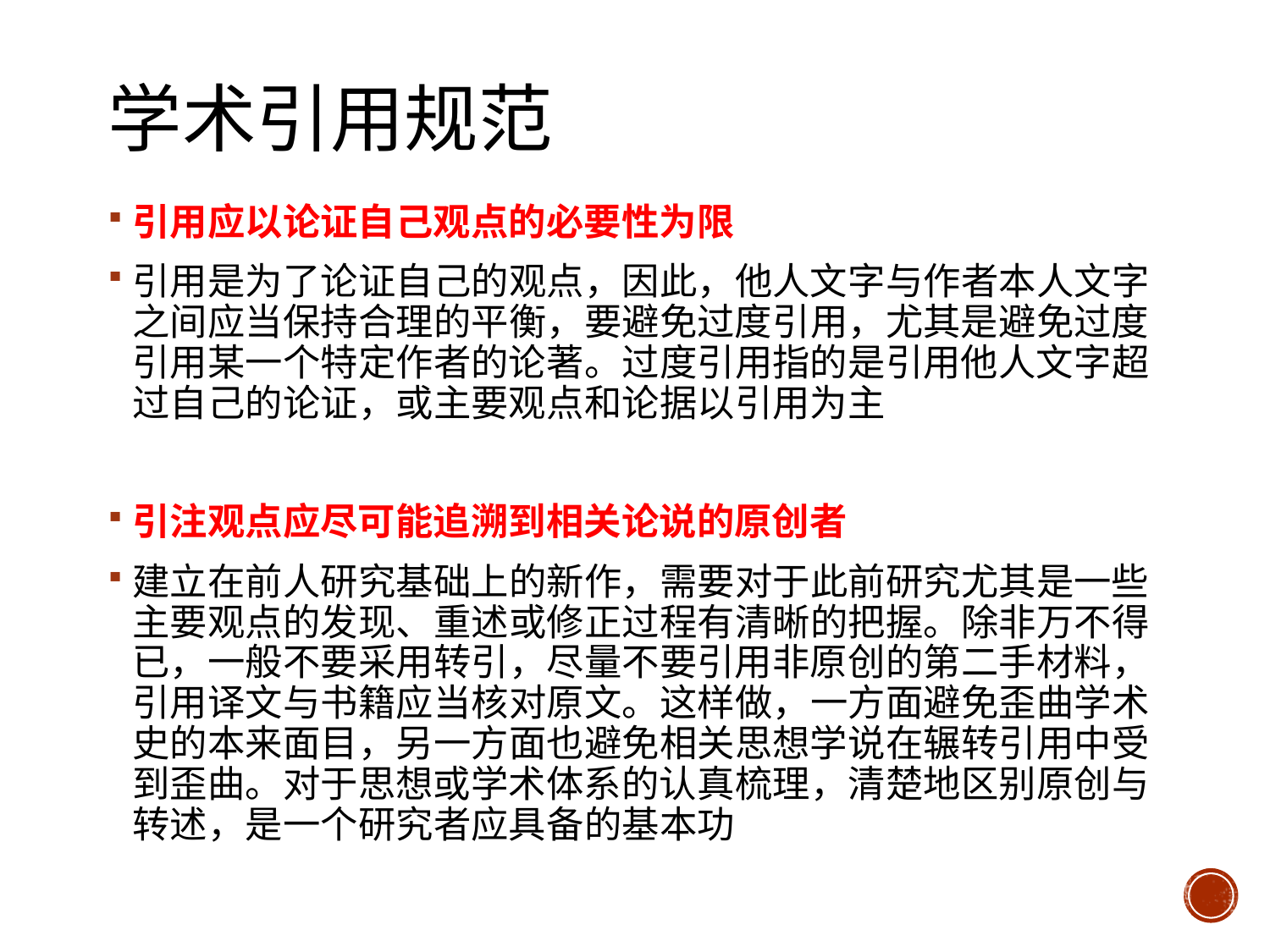

# 学术引用规范
引用应以论证自己观点的必要性为限
引用是为了论证自己的观点，因此，他人文字与作者本人文字之间应当保持合理的平衡，要避免过度引用，尤其是避免过度引用某一个特定作者的论著。过度引用指的是引用他人文字超过自己的论证，或主要观点和论据以引用为主

引注观点应尽可能追溯到相关论说的原创者
建立在前人研究基础上的新作，需要对于此前研究尤其是一些主要观点的发现、重述或修正过程有清晰的把握。除非万不得已，一般不要采用转引，尽量不要引用非原创的第二手材料，引用译文与书籍应当核对原文。这样做，一方面避免歪曲学术史的本来面目，另一方面也避免相关思想学说在辗转引用中受到歪曲。对于思想或学术体系的认真梳理，清楚地区别原创与转述，是一个研究者应具备的基本功